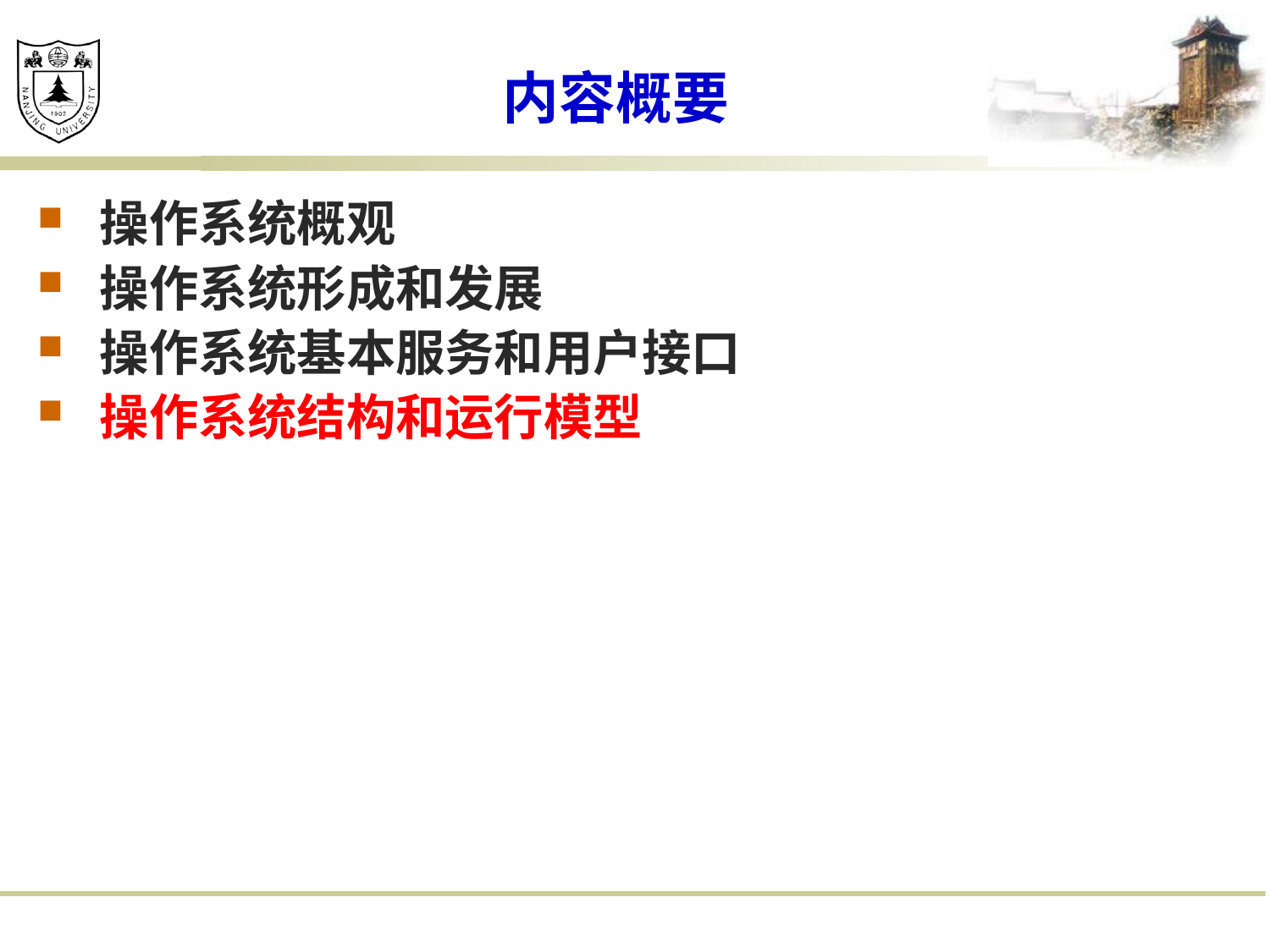

# 内容概要
操作系统概观
操作系统形成和发展
操作系统基本服务和用户接口
操作系统结构和运行模型

132